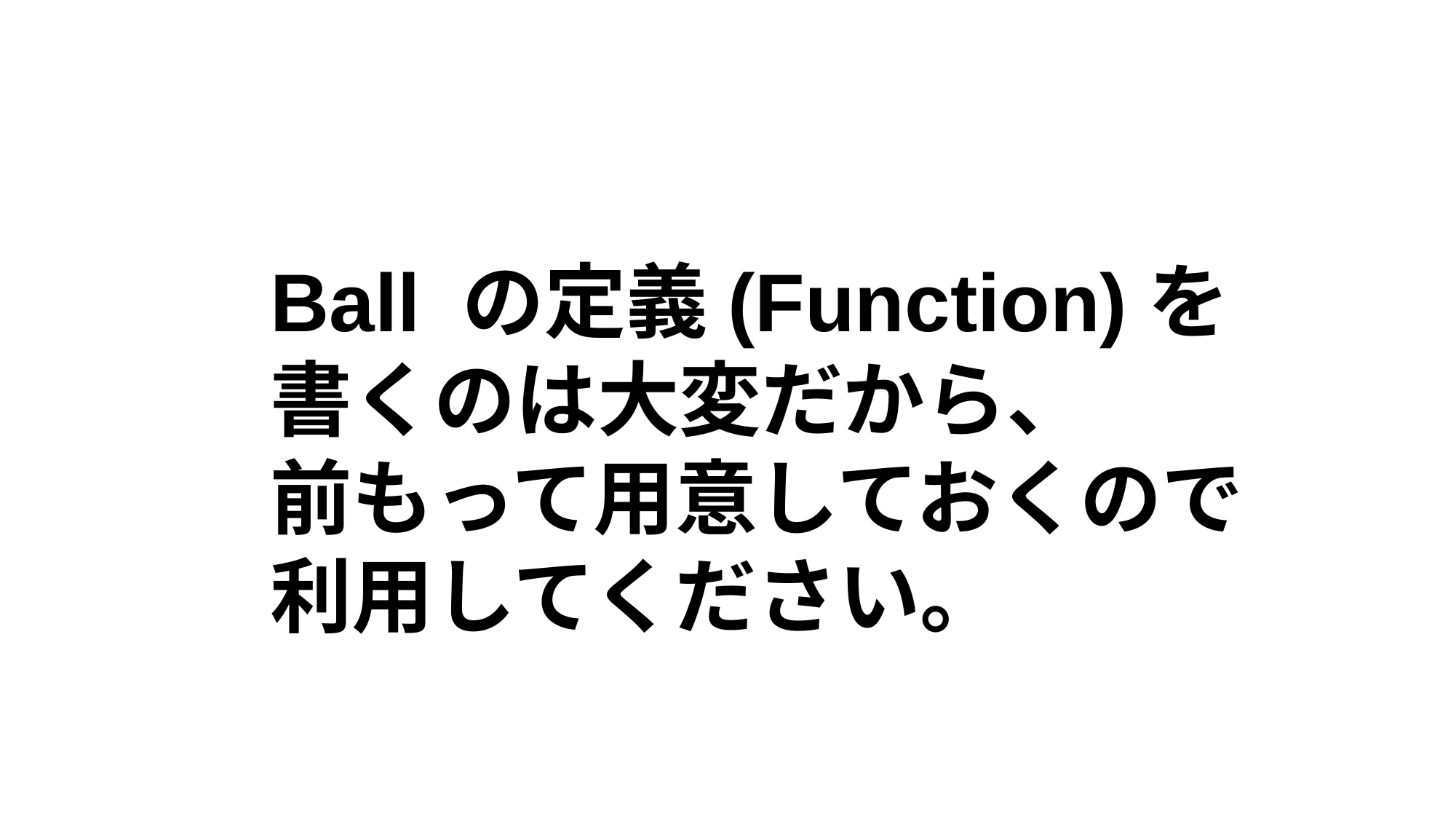

Ball の定義(Function)を
書くのは大変だから、
前もって用意しておくので
利用してください。